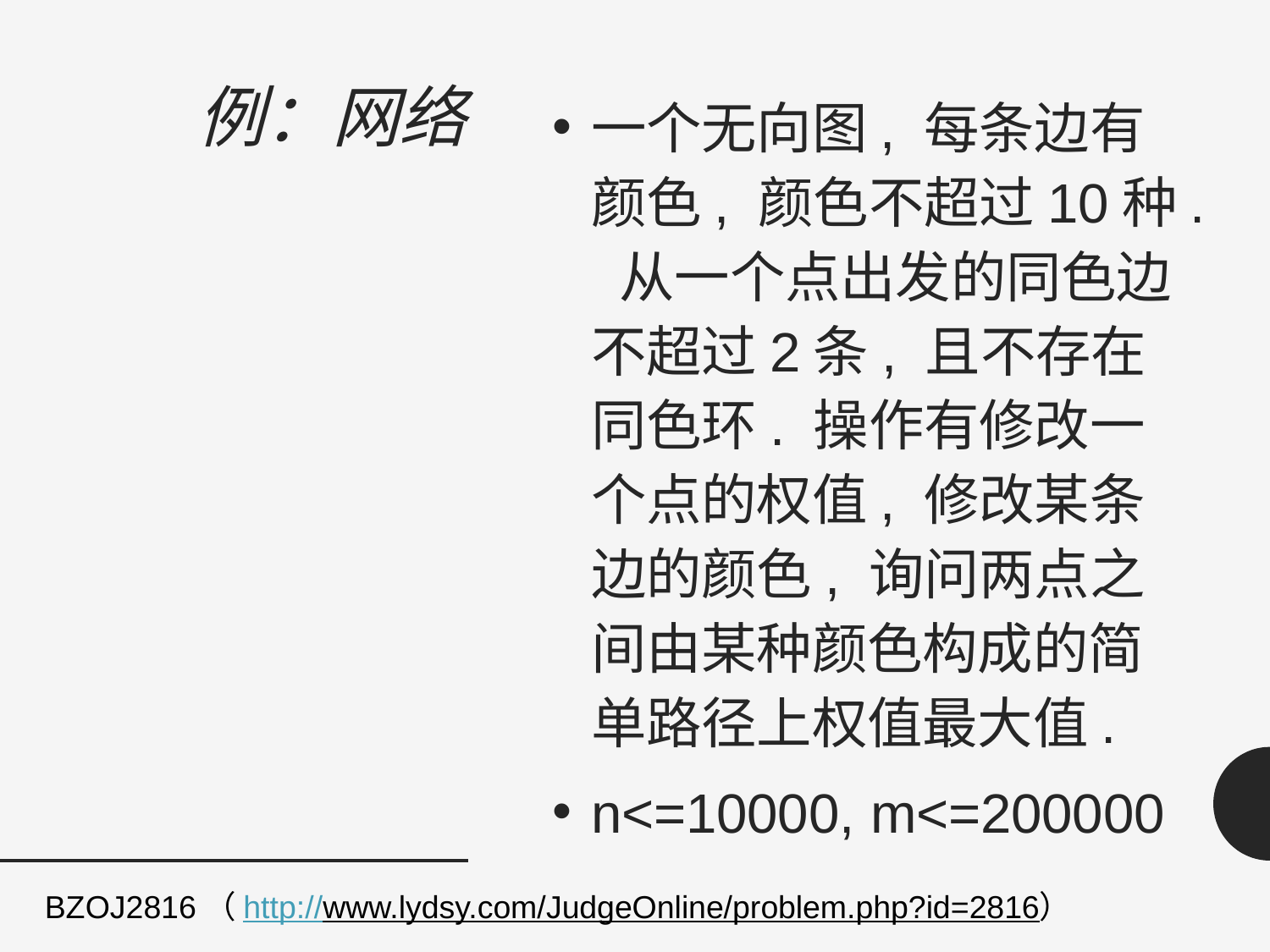

# 例：网络
一个无向图, 每条边有颜色, 颜色不超过10种. 从一个点出发的同色边不超过2条, 且不存在同色环. 操作有修改一个点的权值, 修改某条边的颜色, 询问两点之间由某种颜色构成的简单路径上权值最大值.
n<=10000, m<=200000
BZOJ2816（http://www.lydsy.com/JudgeOnline/problem.php?id=2816）